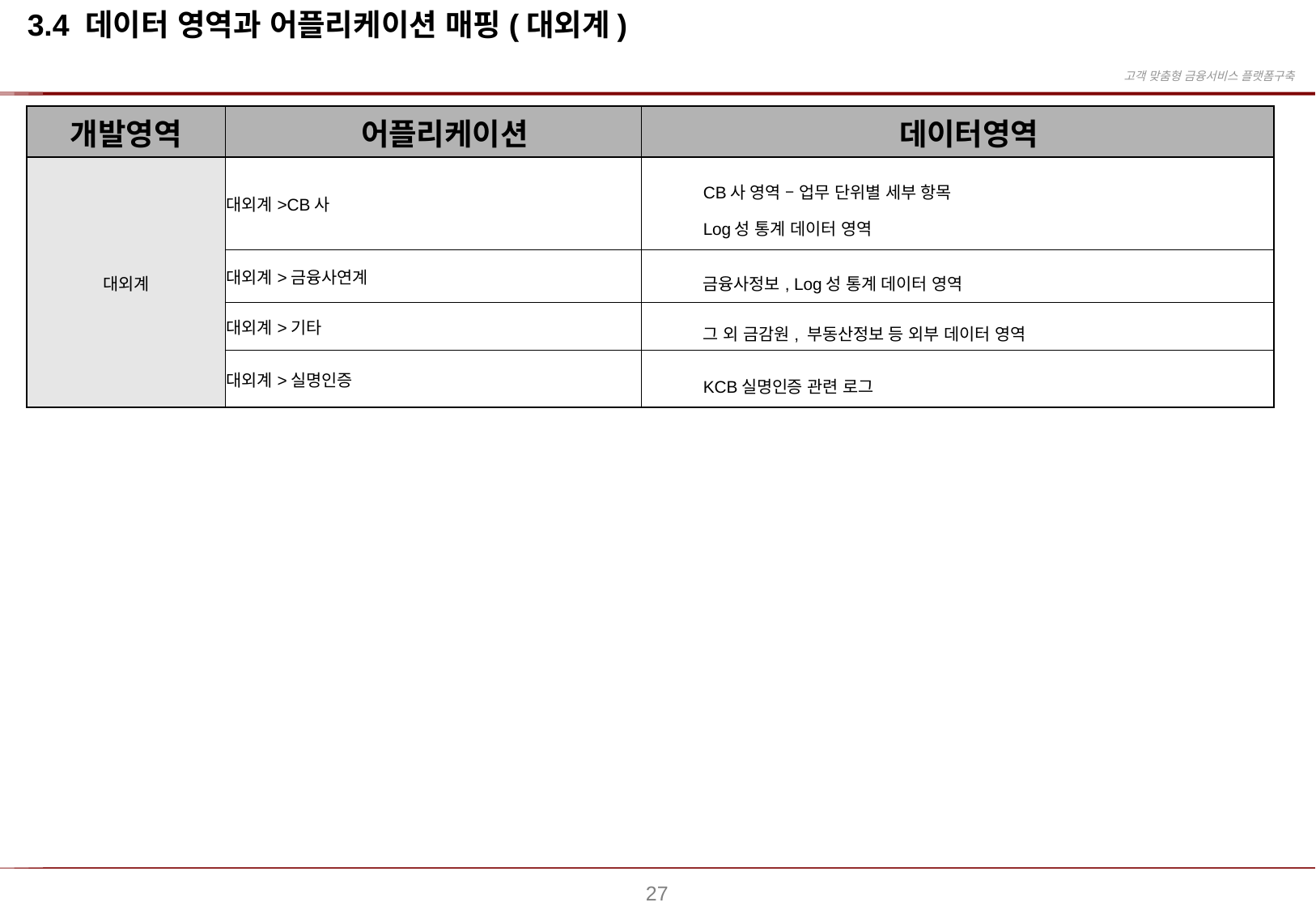

3.4 데이터 영역과 어플리케이션 매핑(대외계)

| 개발영역 | 어플리케이션 | 데이터영역 |
| --- | --- | --- |
| 대외계 | 대외계>CB사 | CB사 영역 – 업무 단위별 세부 항목 Log성 통계 데이터 영역 |
|  | 대외계>금융사연계 | 금융사정보, Log성 통계 데이터 영역 |
|  | 대외계>기타 | 그 외 금감원, 부동산정보 등 외부 데이터 영역 |
|  | 대외계>실명인증 | KCB실명인증 관련 로그 |